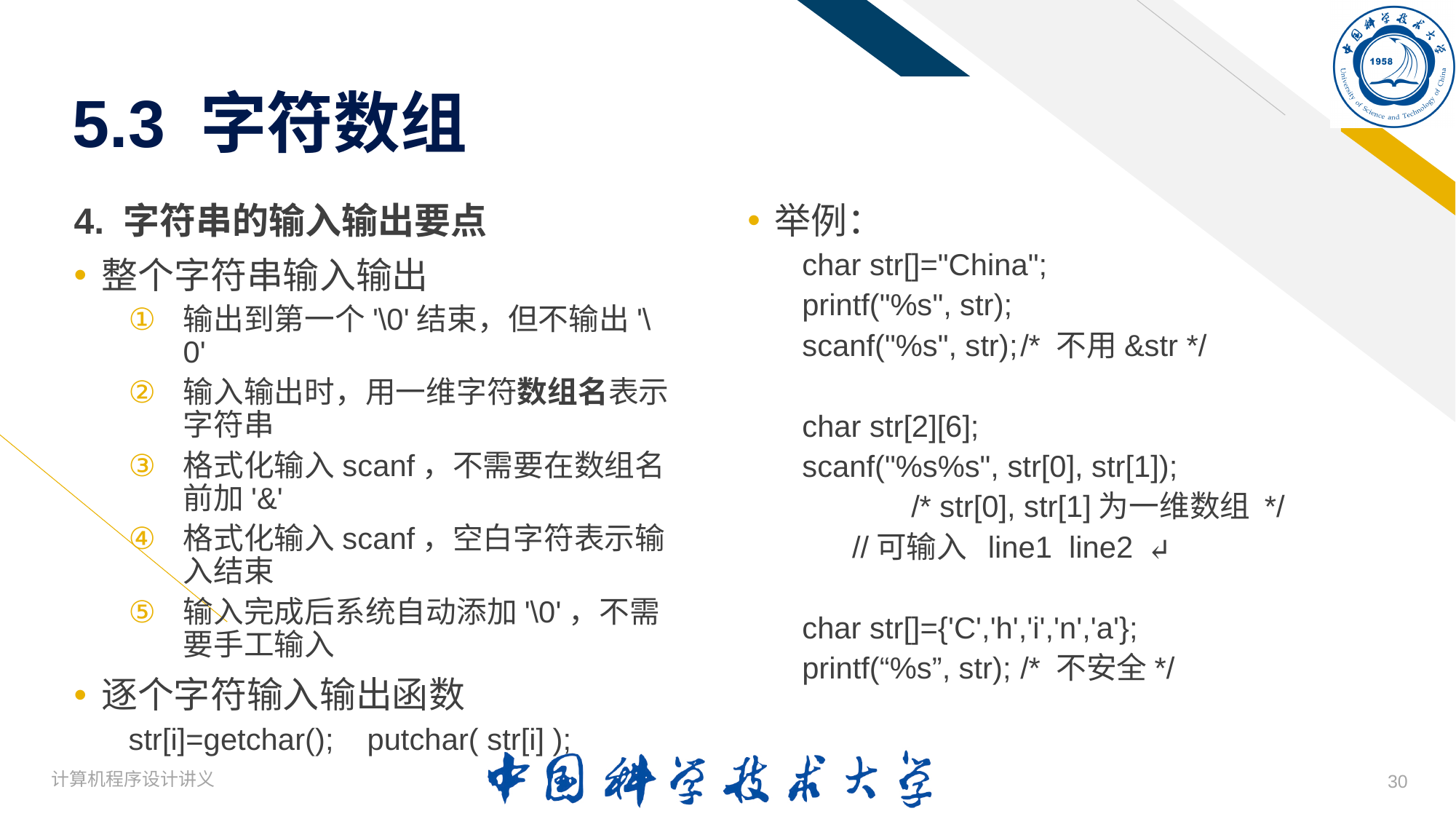

# 5.3 字符数组
4. 字符串的输入输出要点
整个字符串输入输出
输出到第一个'\0'结束，但不输出'\0'
输入输出时，用一维字符数组名表示字符串
格式化输入scanf，不需要在数组名前加'&'
格式化输入scanf，空白字符表示输入结束
输入完成后系统自动添加'\0'，不需要手工输入
逐个字符输入输出函数
str[i]=getchar();    putchar( str[i] );

举例：
char str[]="China";
printf("%s", str);
scanf("%s", str);	/* 不用&str */

char str[2][6];
scanf("%s%s", str[0], str[1]);
	/* str[0], str[1]为一维数组 */
      //可输入  line1  line2  ↵

char str[]={'C','h','i','n','a'};
printf(“%s”, str);	/* 不安全*/
计算机程序设计讲义
30